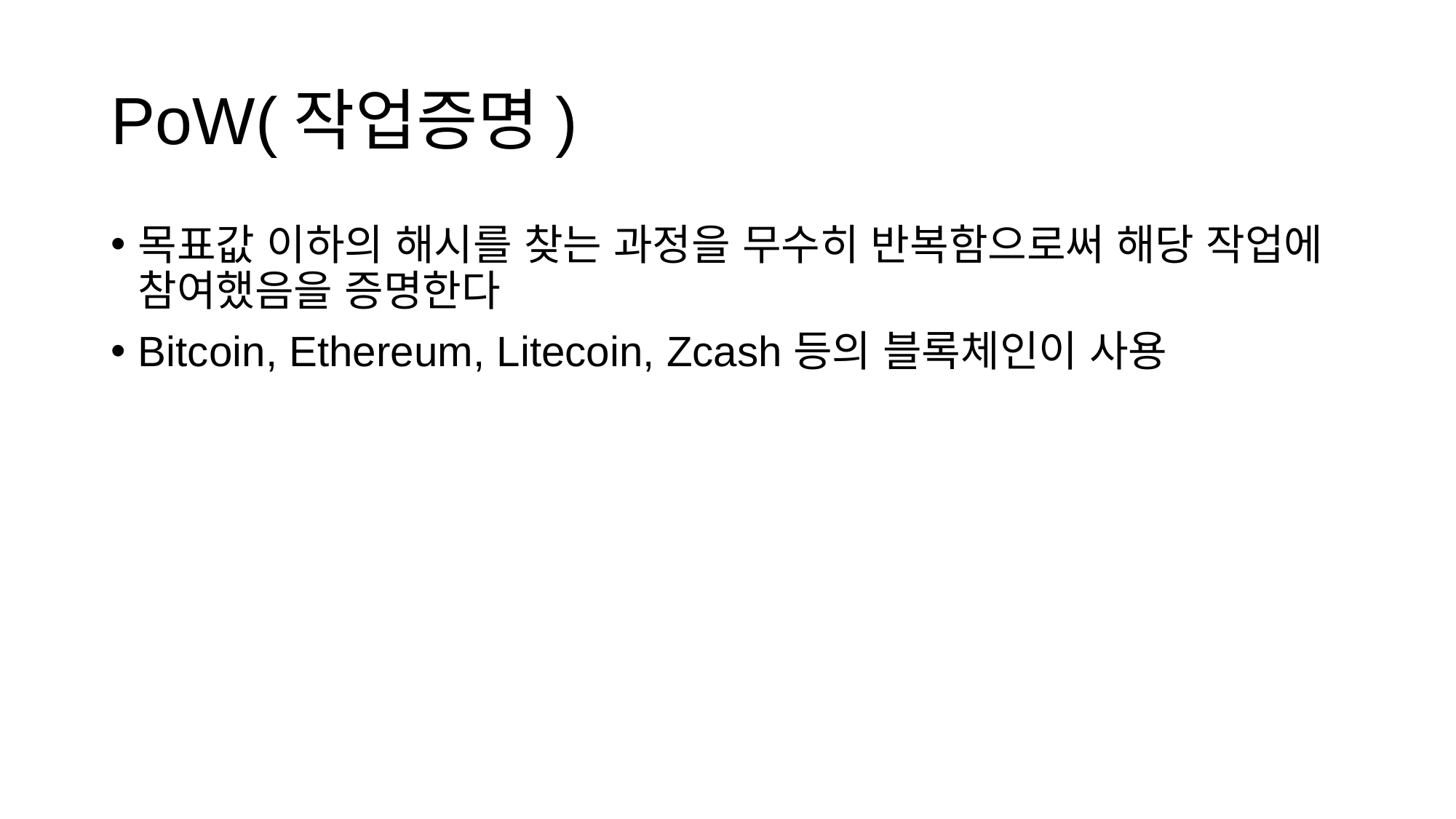

# PoW(작업증명)
목표값 이하의 해시를 찾는 과정을 무수히 반복함으로써 해당 작업에 참여했음을 증명한다
Bitcoin, Ethereum, Litecoin, Zcash등의 블록체인이 사용